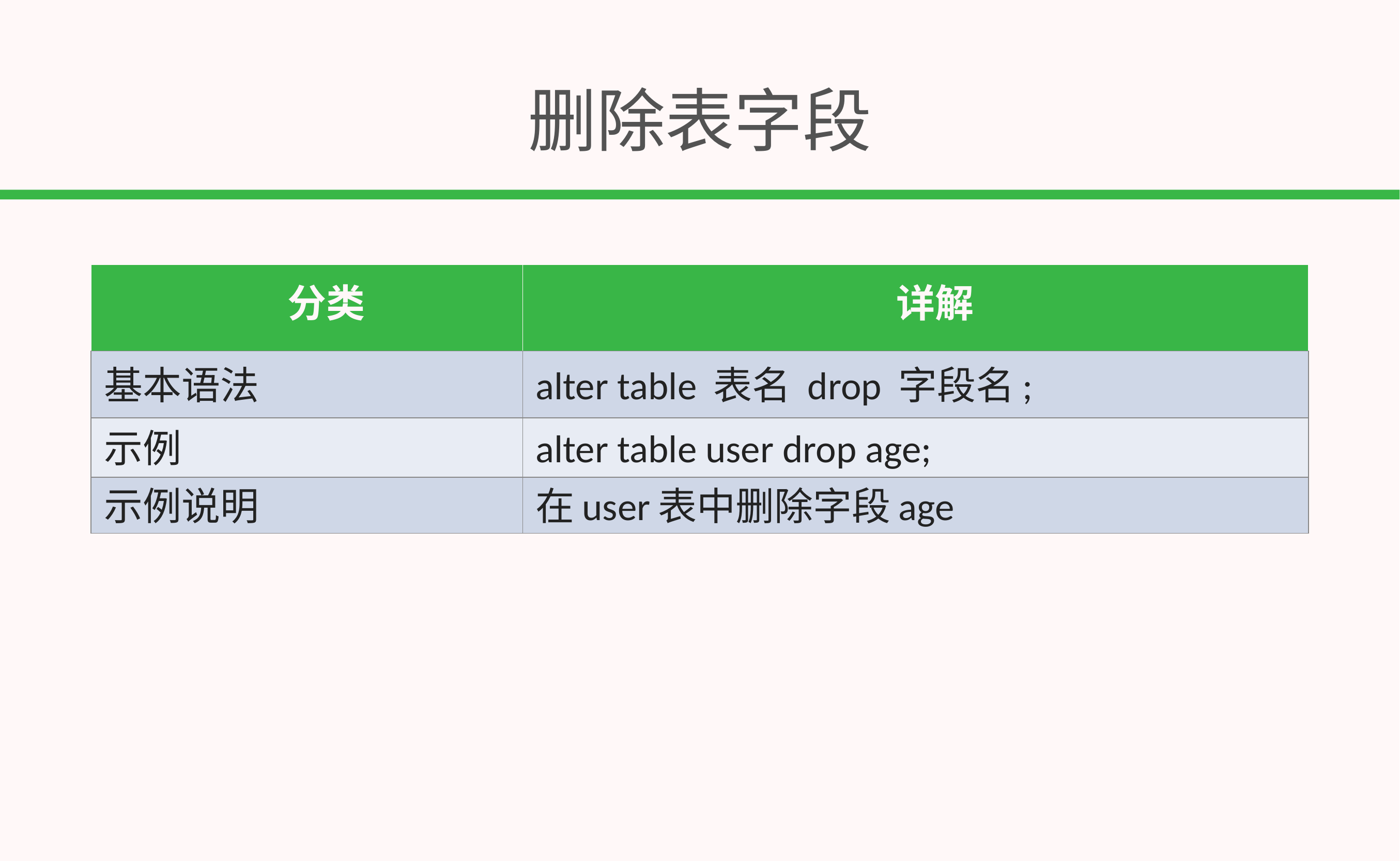

# 删除表字段
| 分类 | 详解 |
| --- | --- |
| 基本语法 | alter table 表名 drop 字段名; |
| 示例 | alter table user drop age; |
| 示例说明 | 在user表中删除字段age |